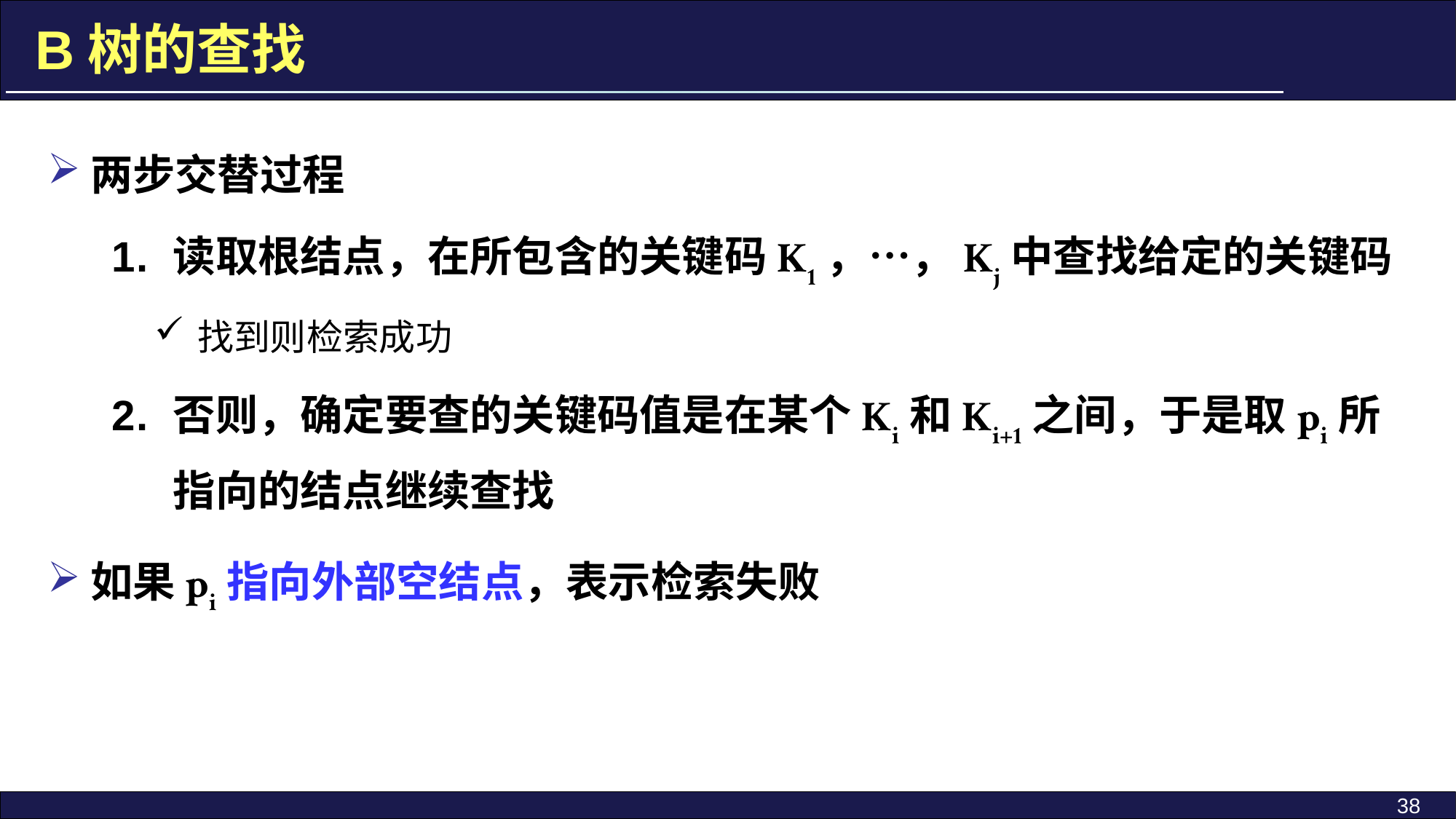

B树的查找
两步交替过程
读取根结点，在所包含的关键码K1，…，Kj中查找给定的关键码
找到则检索成功
否则，确定要查的关键码值是在某个Ki和Ki+1之间，于是取pi所指向的结点继续查找
如果pi指向外部空结点，表示检索失败
38